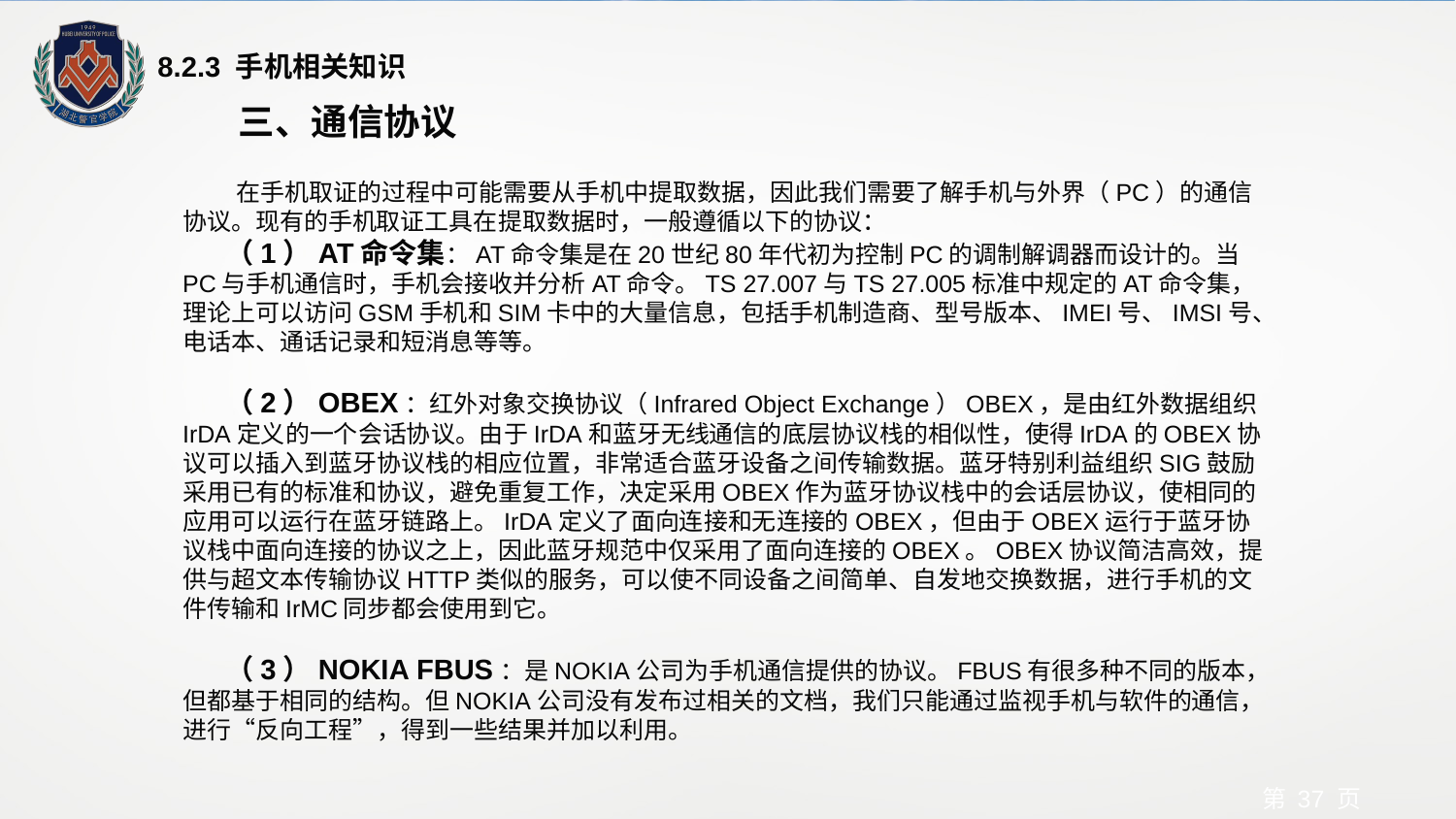

8.2.3 手机相关知识
 三、通信协议

 在手机取证的过程中可能需要从手机中提取数据，因此我们需要了解手机与外界（PC）的通信协议。现有的手机取证工具在提取数据时，一般遵循以下的协议：
（1）AT命令集：AT命令集是在20世纪80年代初为控制PC的调制解调器而设计的。当PC与手机通信时，手机会接收并分析AT命令。TS 27.007与TS 27.005标准中规定的AT命令集，理论上可以访问GSM手机和SIM卡中的大量信息，包括手机制造商、型号版本、IMEI号、IMSI号、电话本、通话记录和短消息等等。

（2）OBEX：红外对象交换协议（Infrared Object Exchange）OBEX，是由红外数据组织IrDA定义的一个会话协议。由于IrDA和蓝牙无线通信的底层协议栈的相似性，使得IrDA的OBEX协议可以插入到蓝牙协议栈的相应位置，非常适合蓝牙设备之间传输数据。蓝牙特别利益组织SIG鼓励采用已有的标准和协议，避免重复工作，决定采用OBEX作为蓝牙协议栈中的会话层协议，使相同的应用可以运行在蓝牙链路上。IrDA定义了面向连接和无连接的OBEX，但由于OBEX运行于蓝牙协议栈中面向连接的协议之上，因此蓝牙规范中仅采用了面向连接的OBEX。OBEX协议简洁高效，提供与超文本传输协议HTTP类似的服务，可以使不同设备之间简单、自发地交换数据，进行手机的文件传输和IrMC同步都会使用到它。

（3）NOKIA FBUS：是NOKIA公司为手机通信提供的协议。FBUS有很多种不同的版本，但都基于相同的结构。但NOKIA公司没有发布过相关的文档，我们只能通过监视手机与软件的通信，进行“反向工程”，得到一些结果并加以利用。